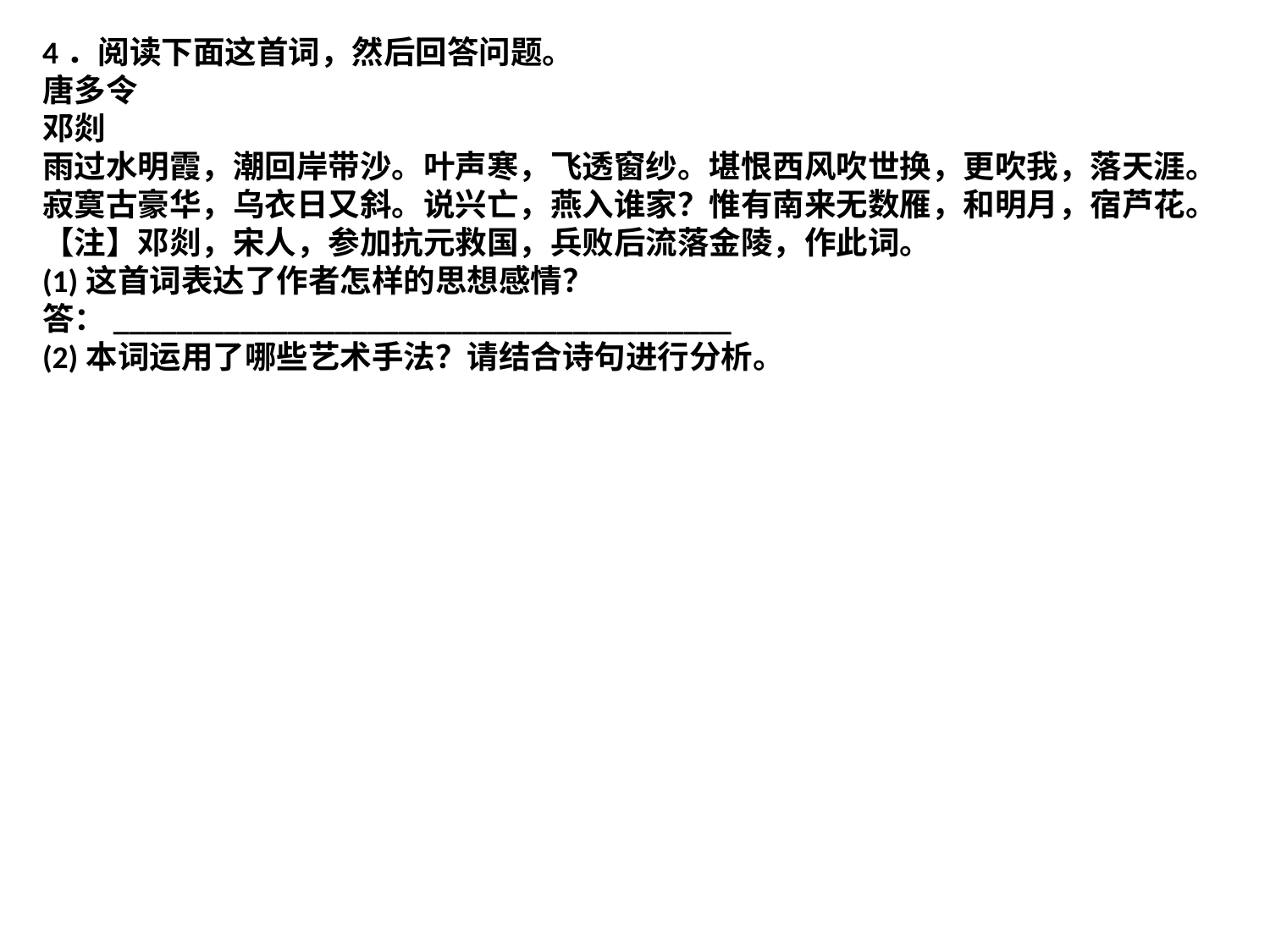

4．阅读下面这首词，然后回答问题。
唐多令
邓剡
雨过水明霞，潮回岸带沙。叶声寒，飞透窗纱。堪恨西风吹世换，更吹我，落天涯。
寂寞古豪华，乌衣日又斜。说兴亡，燕入谁家？惟有南来无数雁，和明月，宿芦花。
【注】邓剡，宋人，参加抗元救国，兵败后流落金陵，作此词。
(1)这首词表达了作者怎样的思想感情？
答：_______________________________________
(2)本词运用了哪些艺术手法？请结合诗句进行分析。